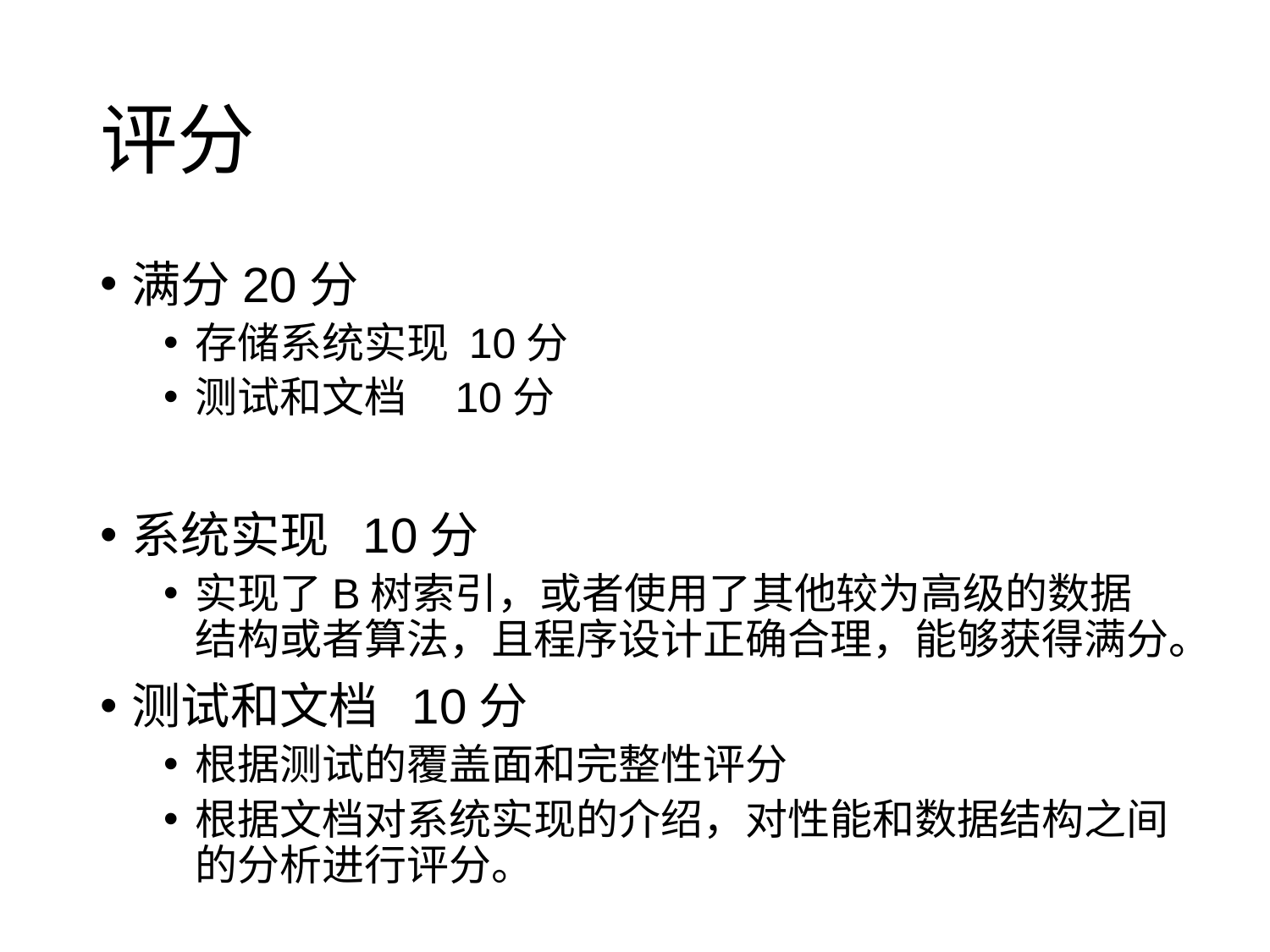

# 评分
满分20分
存储系统实现 10分
测试和文档    10分

系统实现  10分
实现了B树索引，或者使用了其他较为高级的数据结构或者算法，且程序设计正确合理，能够获得满分。
测试和文档  10分
根据测试的覆盖面和完整性评分
根据文档对系统实现的介绍，对性能和数据结构之间的分析进行评分。